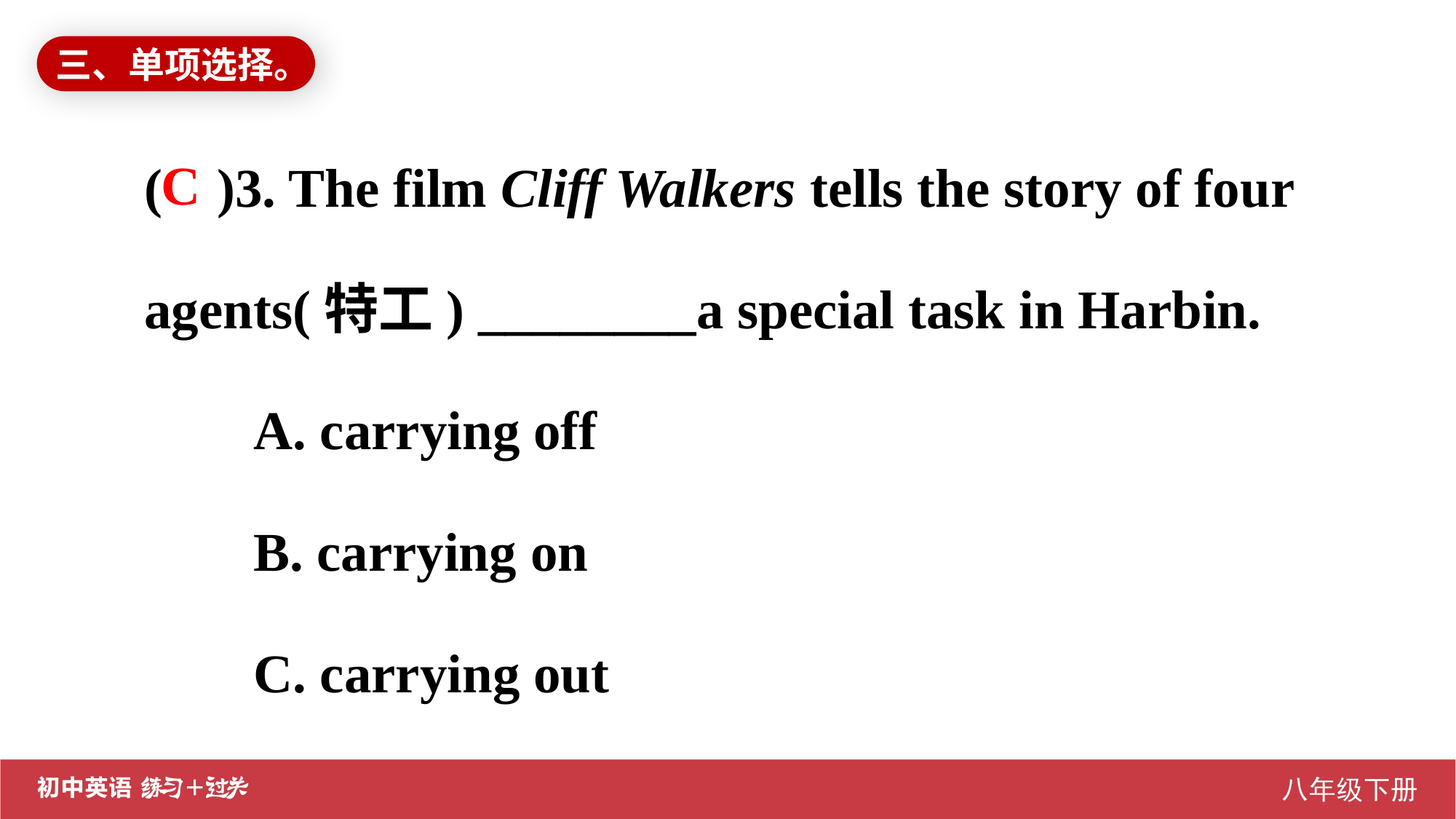

三、单项选择。
(    )3. The film Cliff Walkers tells the story of four agents(特工) ________a special task in Harbin.
	A. carrying off
        B. carrying on
        C. carrying out
C